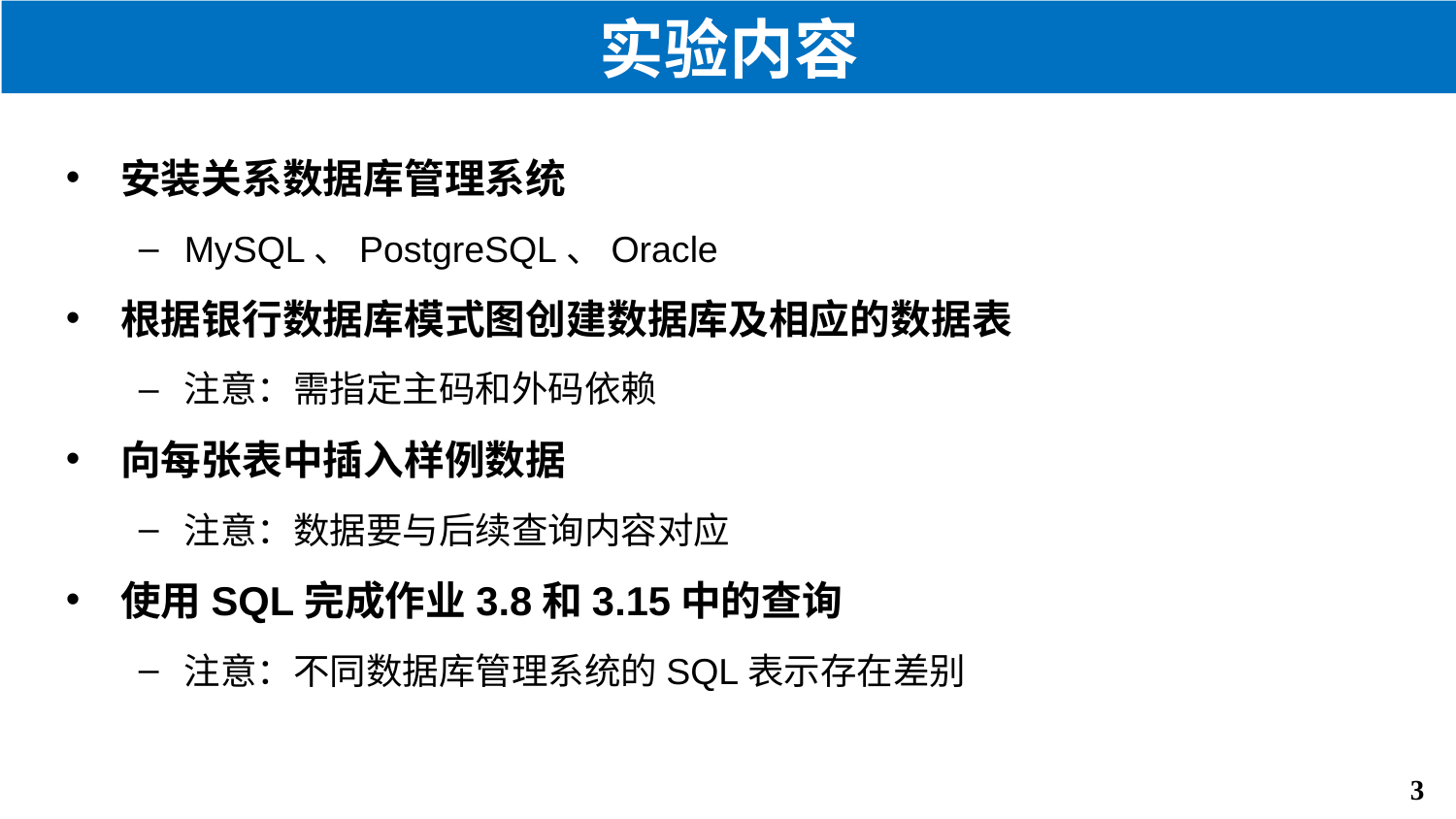

# 实验内容
安装关系数据库管理系统
MySQL、PostgreSQL、Oracle
根据银行数据库模式图创建数据库及相应的数据表
注意：需指定主码和外码依赖
向每张表中插入样例数据
注意：数据要与后续查询内容对应
使用SQL完成作业3.8和3.15中的查询
注意：不同数据库管理系统的SQL表示存在差别